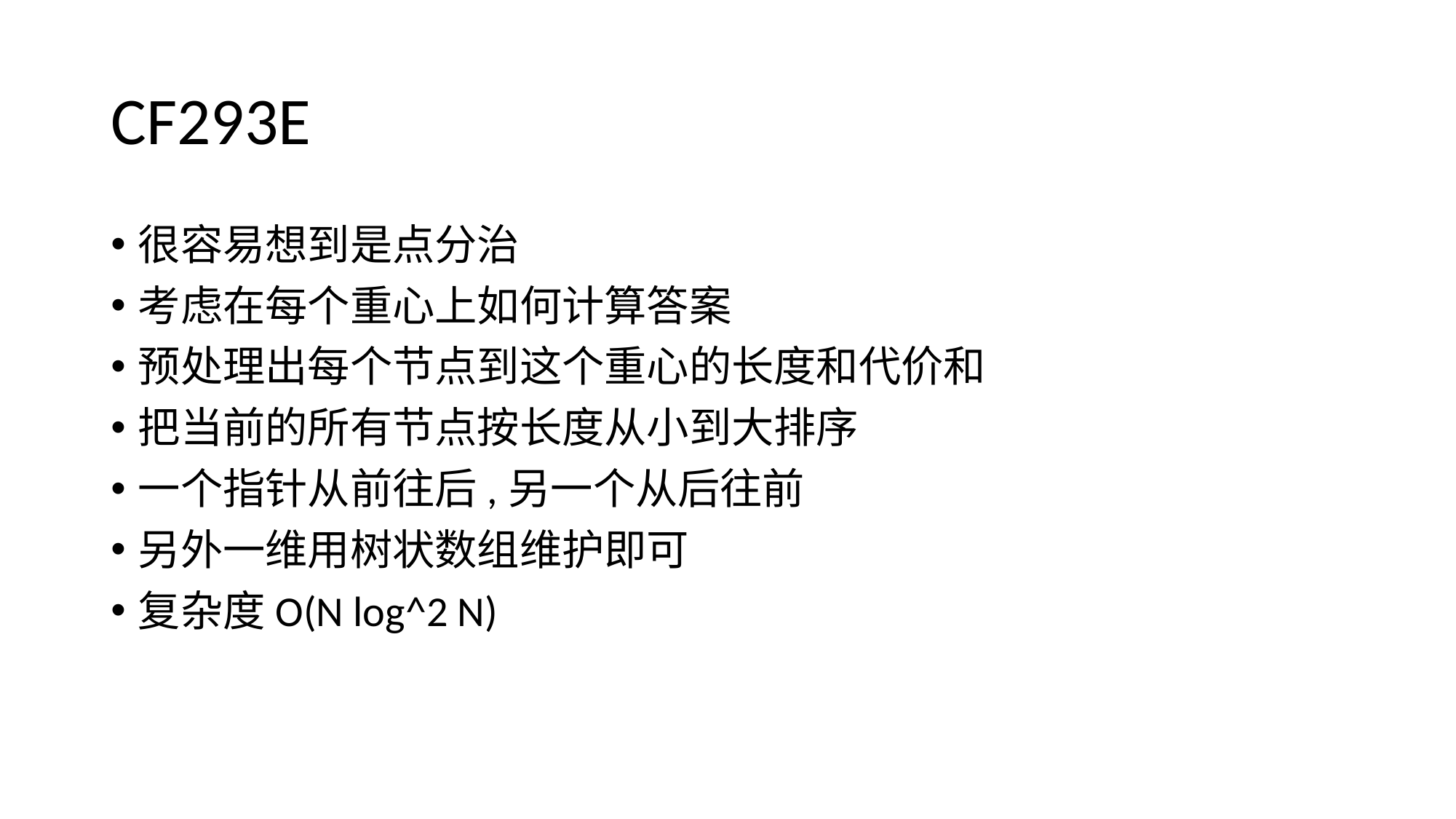

# CF293E
很容易想到是点分治
考虑在每个重心上如何计算答案
预处理出每个节点到这个重心的长度和代价和
把当前的所有节点按长度从小到大排序
一个指针从前往后,另一个从后往前
另外一维用树状数组维护即可
复杂度O(N log^2 N)